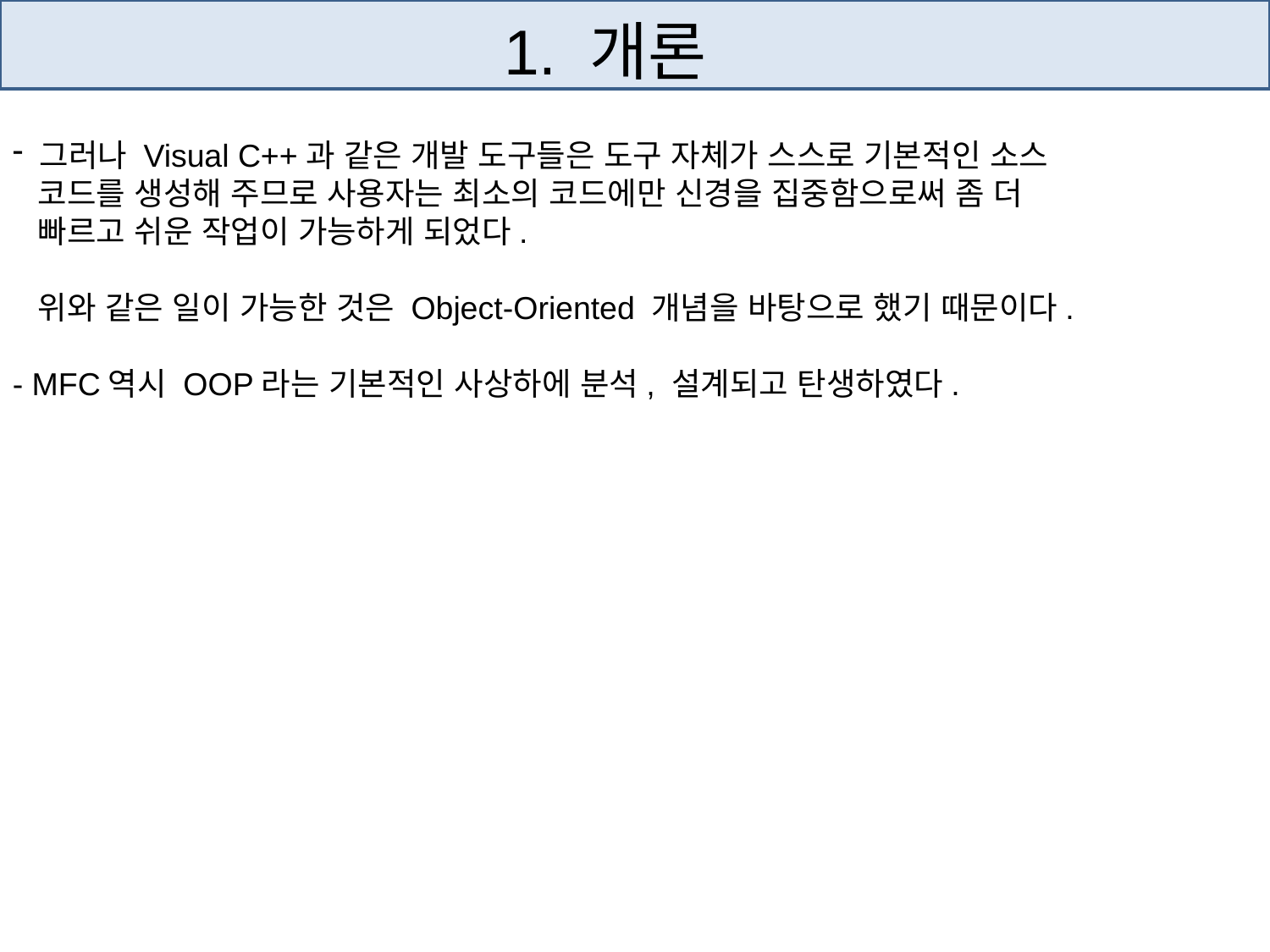

# 1. 개론
 그러나 Visual C++과 같은 개발 도구들은 도구 자체가 스스로 기본적인 소스
  코드를 생성해 주므로 사용자는 최소의 코드에만 신경을 집중함으로써 좀 더
  빠르고 쉬운 작업이 가능하게 되었다.

  위와 같은 일이 가능한 것은 Object-Oriented 개념을 바탕으로 했기 때문이다.

- MFC역시 OOP라는 기본적인 사상하에 분석, 설계되고 탄생하였다.